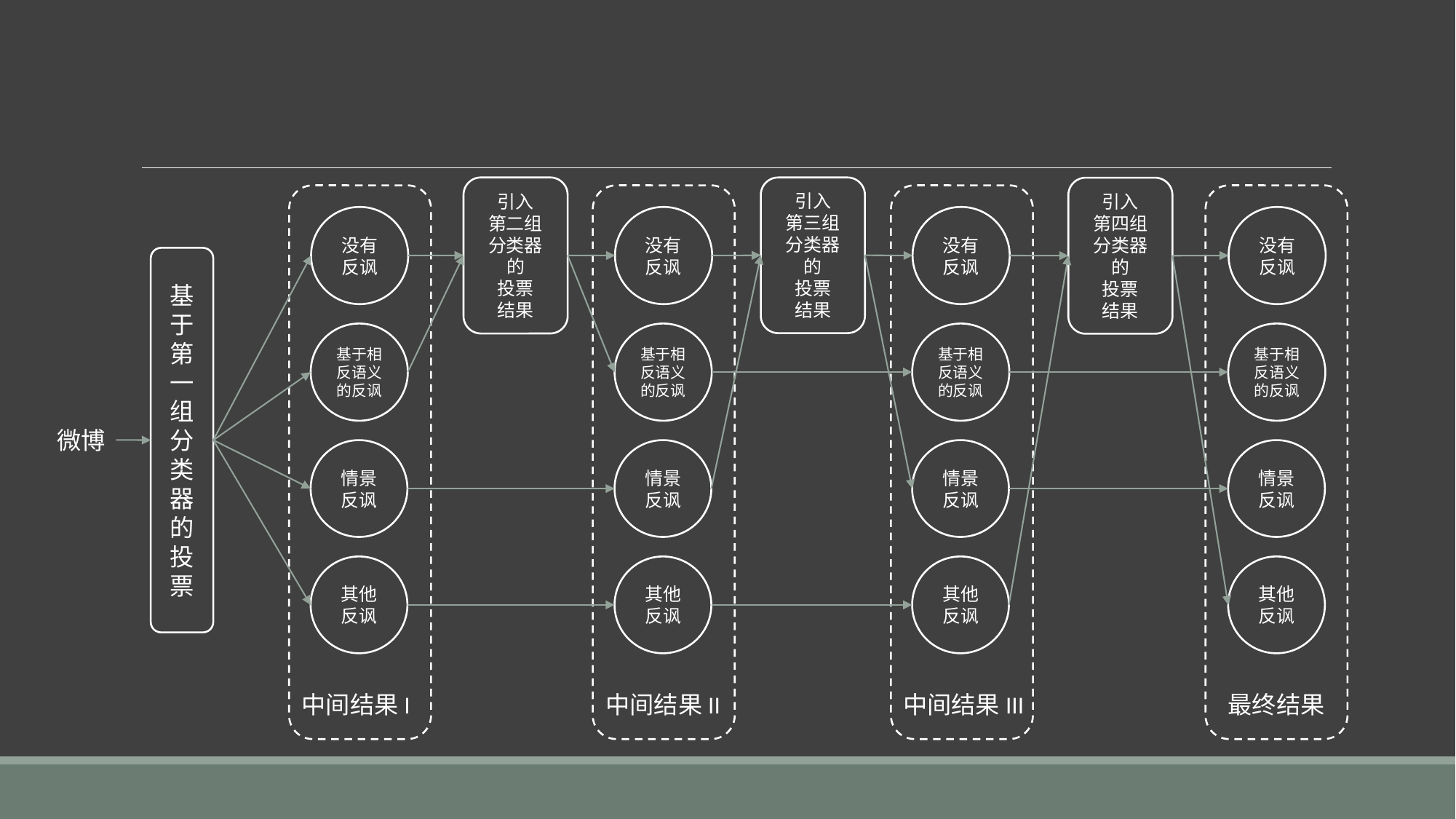

#
引入
第二组
分类器
的
投票
结果
引入
第三组
分类器
的
投票
结果
引入
第四组
分类器
的
投票
结果

没有
反讽
基于相反语义的反讽
情景
反讽
其他
反讽
没有
反讽
基于相反语义的反讽
情景
反讽
其他
反讽
没有
反讽
基于相反语义的反讽
情景
反讽
其他
反讽
没有
反讽
基于相反语义的反讽
情景
反讽
其他
反讽
基于第一组分类器的投票
微博
中间结果I
中间结果II
中间结果III
最终结果